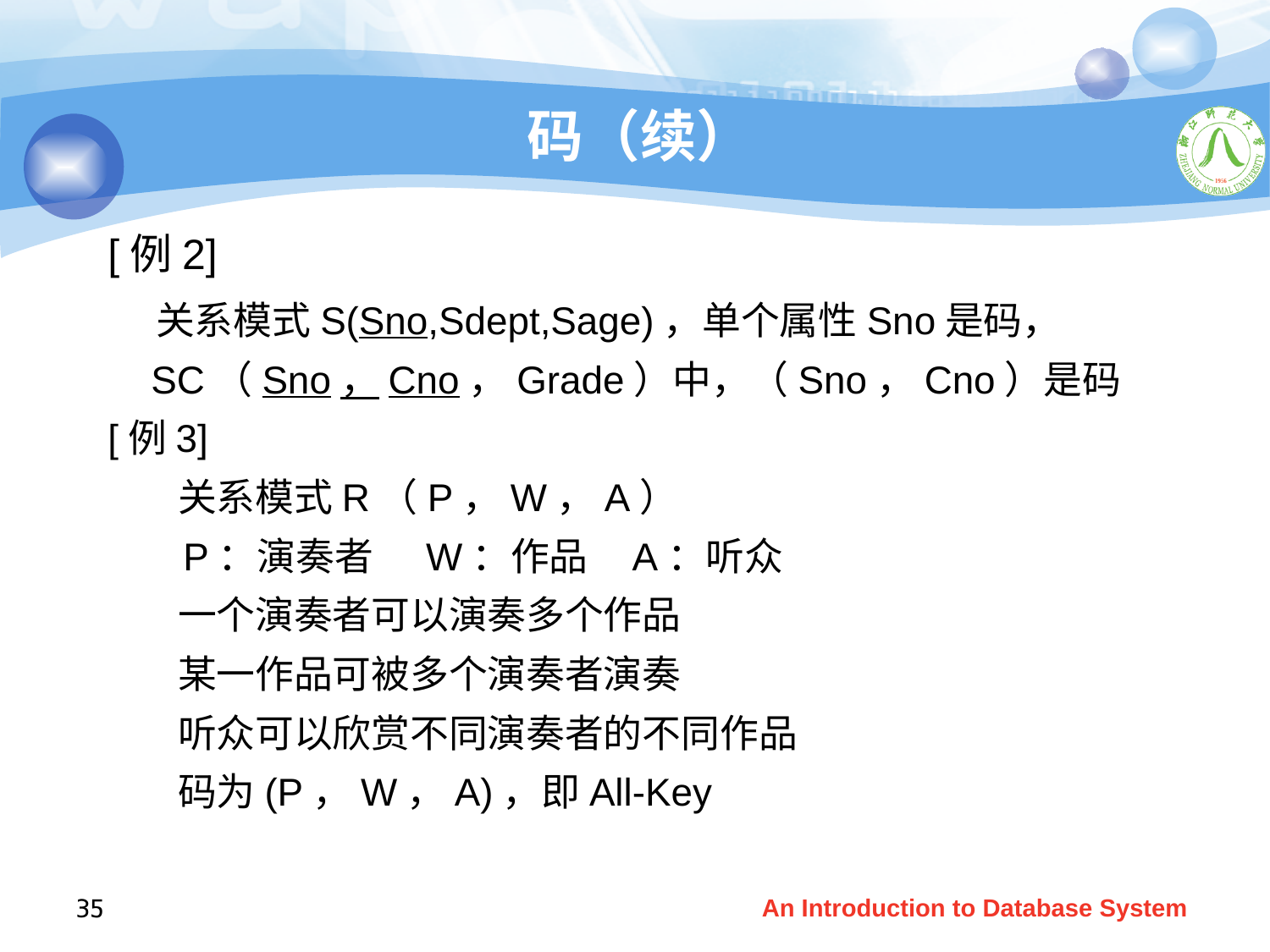

# 码（续）
[例2]
    关系模式S(Sno,Sdept,Sage)，单个属性Sno是码，
    SC（Sno，Cno，Grade）中，（Sno，Cno）是码
[例3]
       关系模式R（P，W，A）
       P：演奏者     W：作品    A：听众
       一个演奏者可以演奏多个作品
       某一作品可被多个演奏者演奏
       听众可以欣赏不同演奏者的不同作品
       码为(P，W，A)，即All-Key
35
An Introduction to Database System